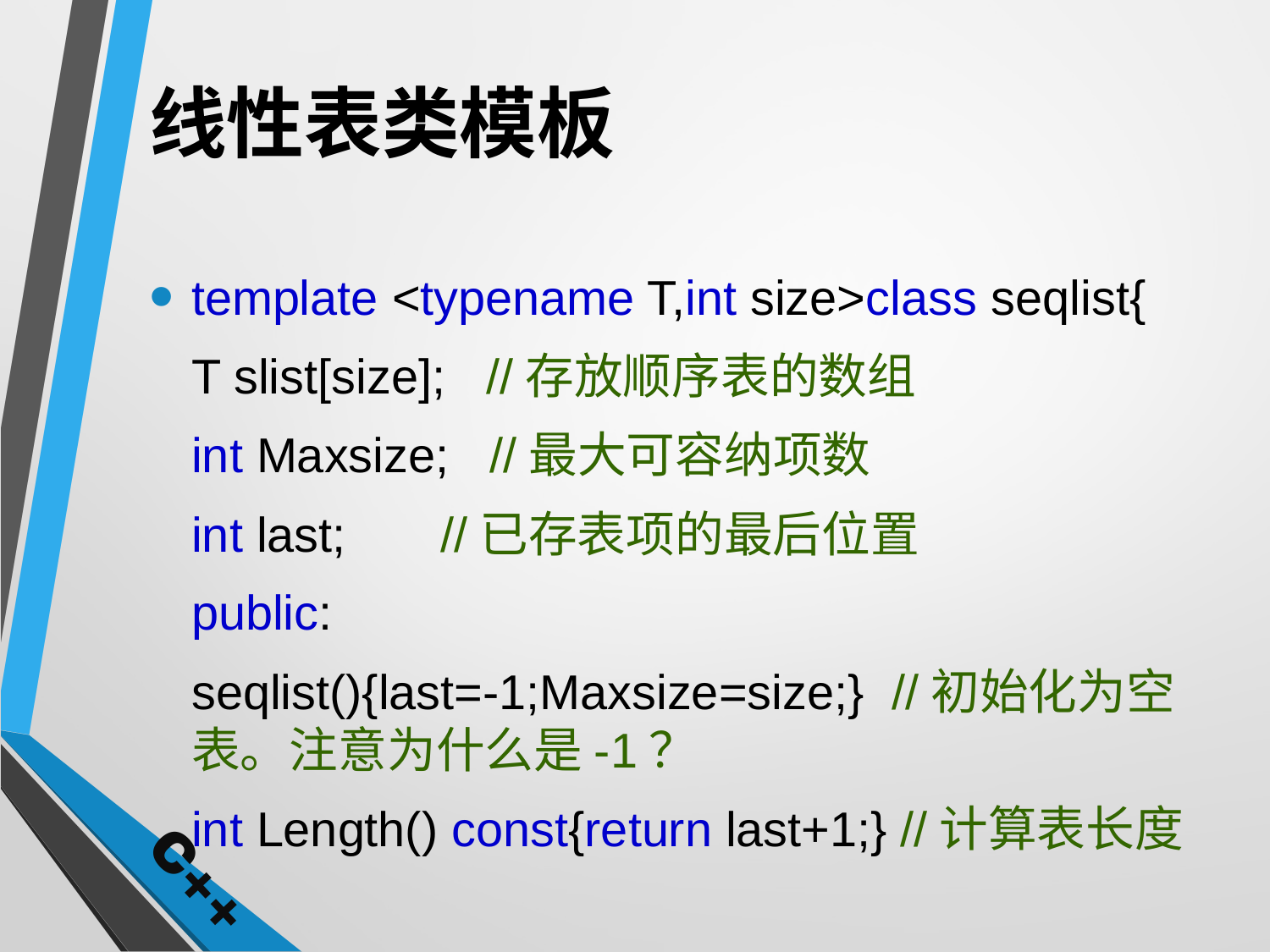

# 线性表类模板
template <typename T,int size>class seqlist{
	T slist[size];   //存放顺序表的数组
	int Maxsize;   //最大可容纳项数
	int last;       //已存表项的最后位置
	public:
	seqlist(){last=-1;Maxsize=size;}  //初始化为空表。注意为什么是-1？
	int Length() const{return last+1;} //计算表长度